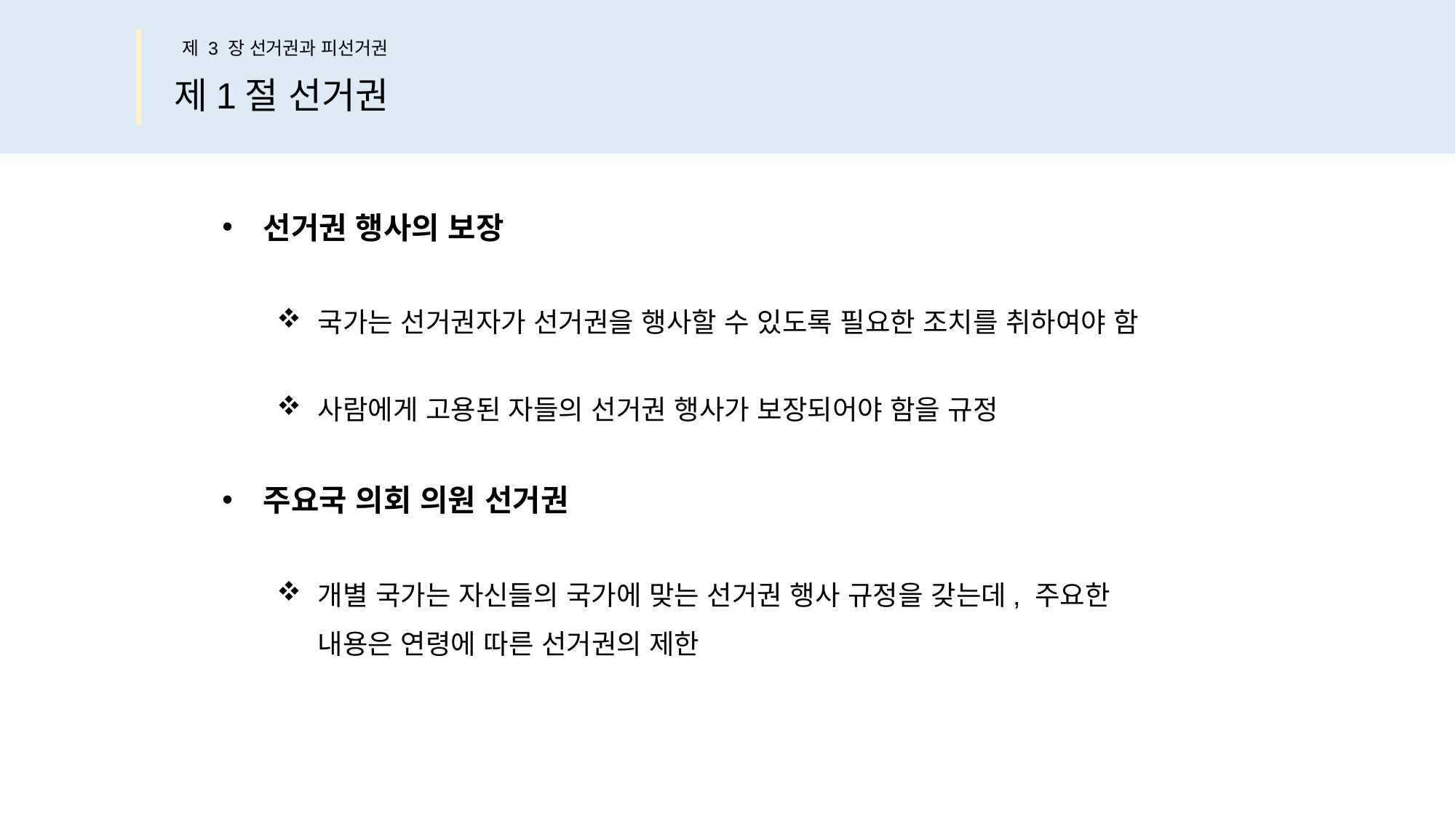

제 3 장 선거권과 피선거권
제1절 선거권
선거권 행사의 보장

국가는 선거권자가 선거권을 행사할 수 있도록 필요한 조치를 취하여야 함

사람에게 고용된 자들의 선거권 행사가 보장되어야 함을 규정

주요국 의회 의원 선거권

개별 국가는 자신들의 국가에 맞는 선거권 행사 규정을 갖는데, 주요한
내용은 연령에 따른 선거권의 제한